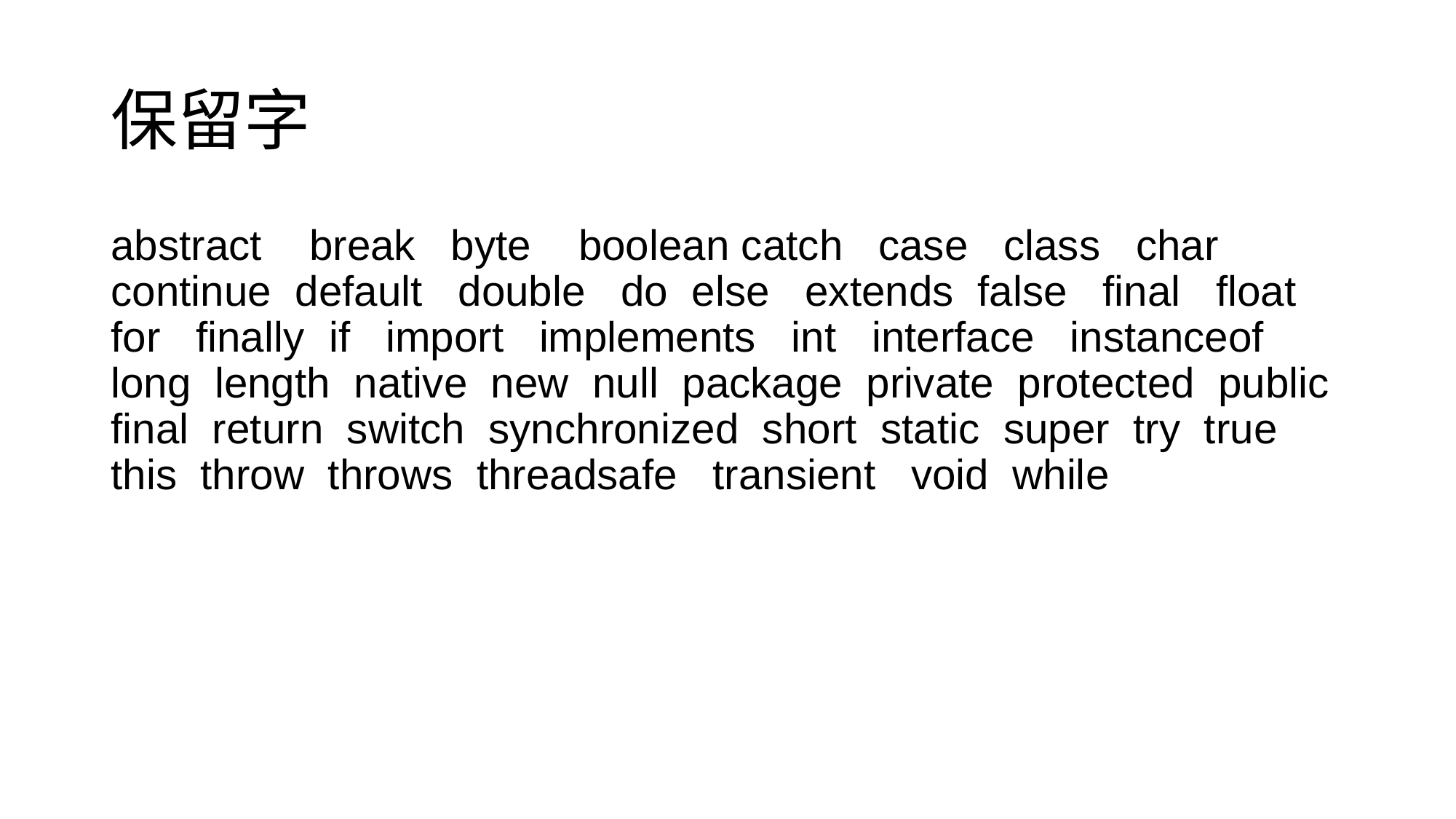

# 保留字
abstract    break   byte    boolean catch   case   class   char   continue  default   double   do  else   extends  false   final   float  for   finally	if   import   implements   int   interface   instanceof   long  length  native  new  null  package  private  protected  public  final  return  switch  synchronized  short  static  super  try  true  this  throw  throws  threadsafe   transient   void  while